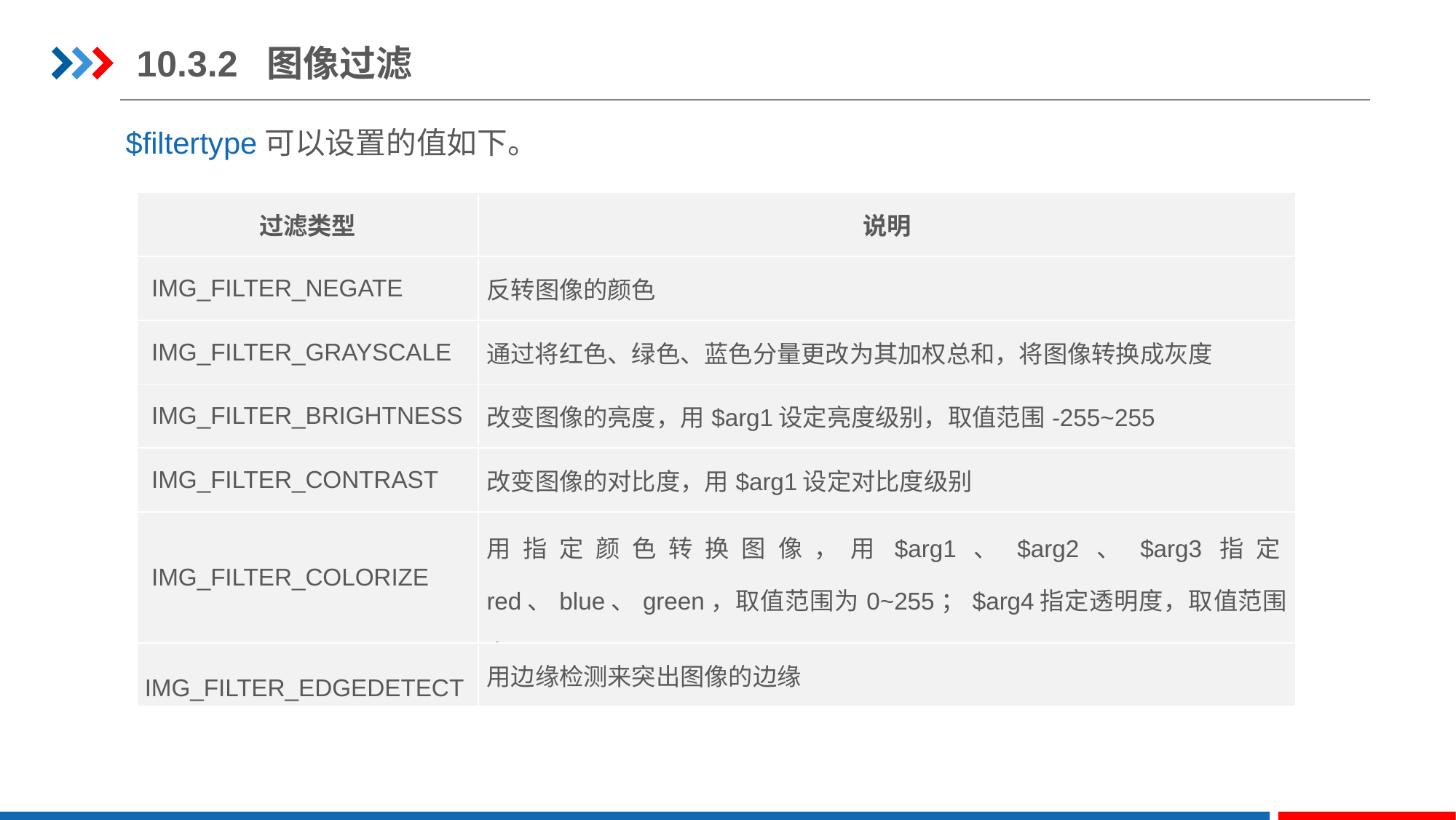

10.3.2  图像过滤
$filtertype可以设置的值如下。
| 过滤类型 | 说明 |
| --- | --- |
| IMG\_FILTER\_NEGATE | 反转图像的颜色 |
| IMG\_FILTER\_GRAYSCALE | 通过将红色、绿色、蓝色分量更改为其加权总和，将图像转换成灰度 |
| IMG\_FILTER\_BRIGHTNESS | 改变图像的亮度，用$arg1设定亮度级别，取值范围-255~255 |
| IMG\_FILTER\_CONTRAST | 改变图像的对比度，用$arg1设定对比度级别 |
| IMG\_FILTER\_COLORIZE | 用指定颜色转换图像，用$arg1、$arg2、$arg3指定red、blue、green，取值范围为0~255；$arg4指定透明度，取值范围为0~127 |
| IMG\_FILTER\_EDGEDETECT | 用边缘检测来突出图像的边缘 |